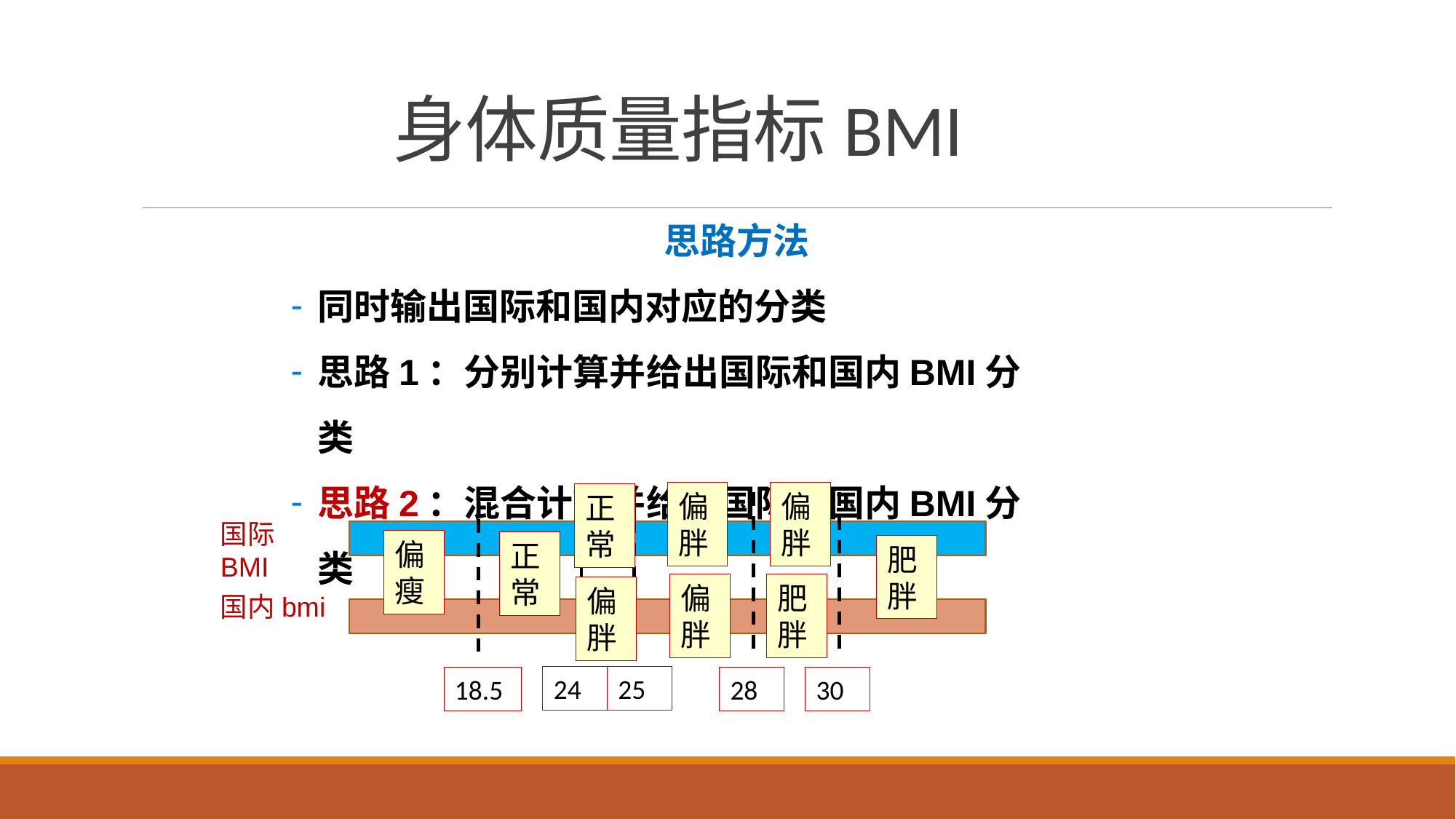

# 身体质量指标BMI
思路方法
同时输出国际和国内对应的分类
思路1：分别计算并给出国际和国内BMI分类
思路2：混合计算并给出国际和国内BMI分类
偏胖
偏胖
正常
国际BMI

偏瘦
正常
肥胖
偏胖
肥胖
偏胖
国内bmi

24
25
18.5
28
30